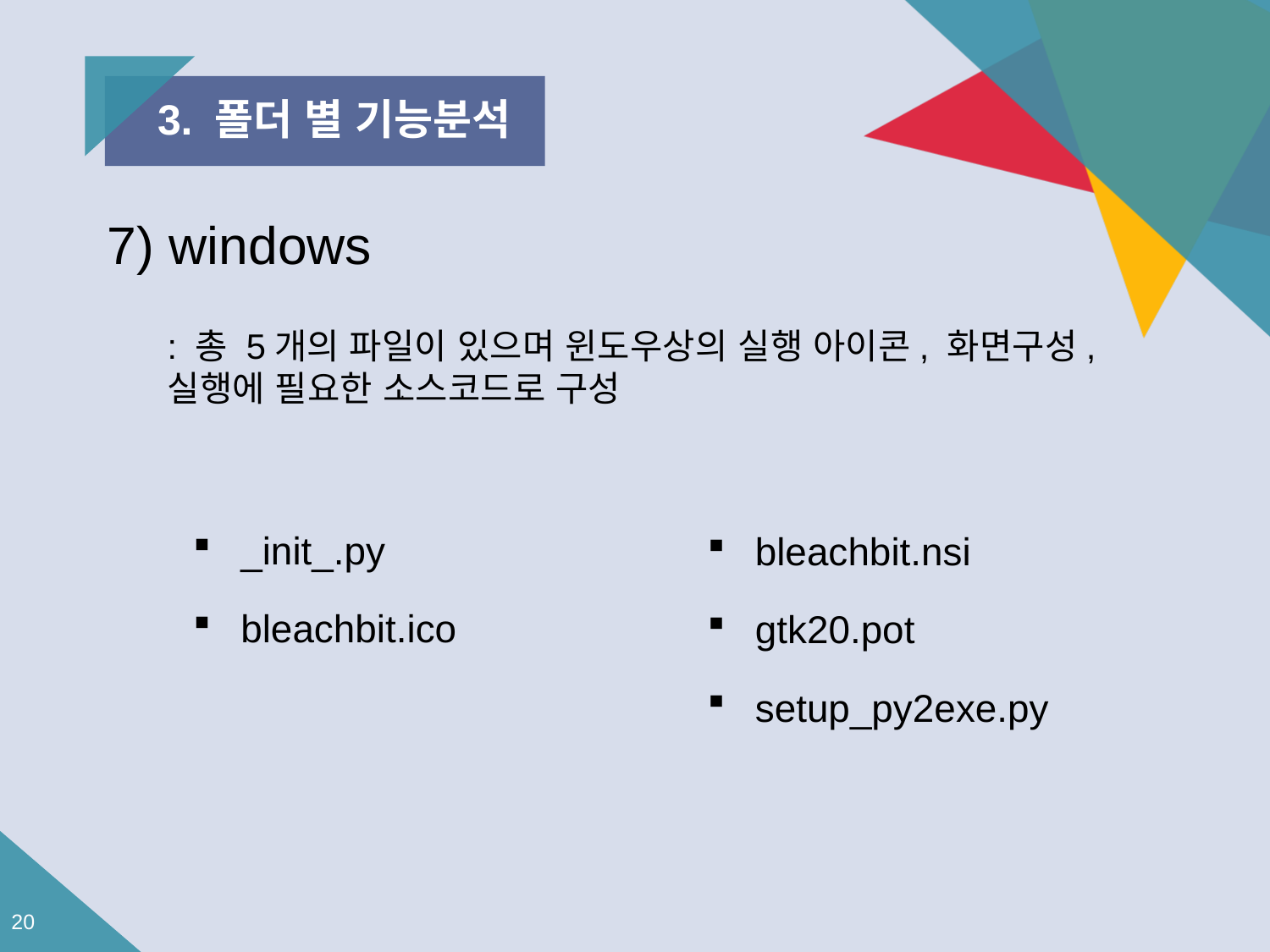

3. 폴더 별 기능분석

7) windows

: 총 5개의 파일이 있으며 윈도우상의 실행 아이콘, 화면구성, 실행에 필요한 소스코드로 구성

.
_init_.py
bleachbit.ico
bleachbit.nsi
gtk20.pot
setup_py2exe.py
20